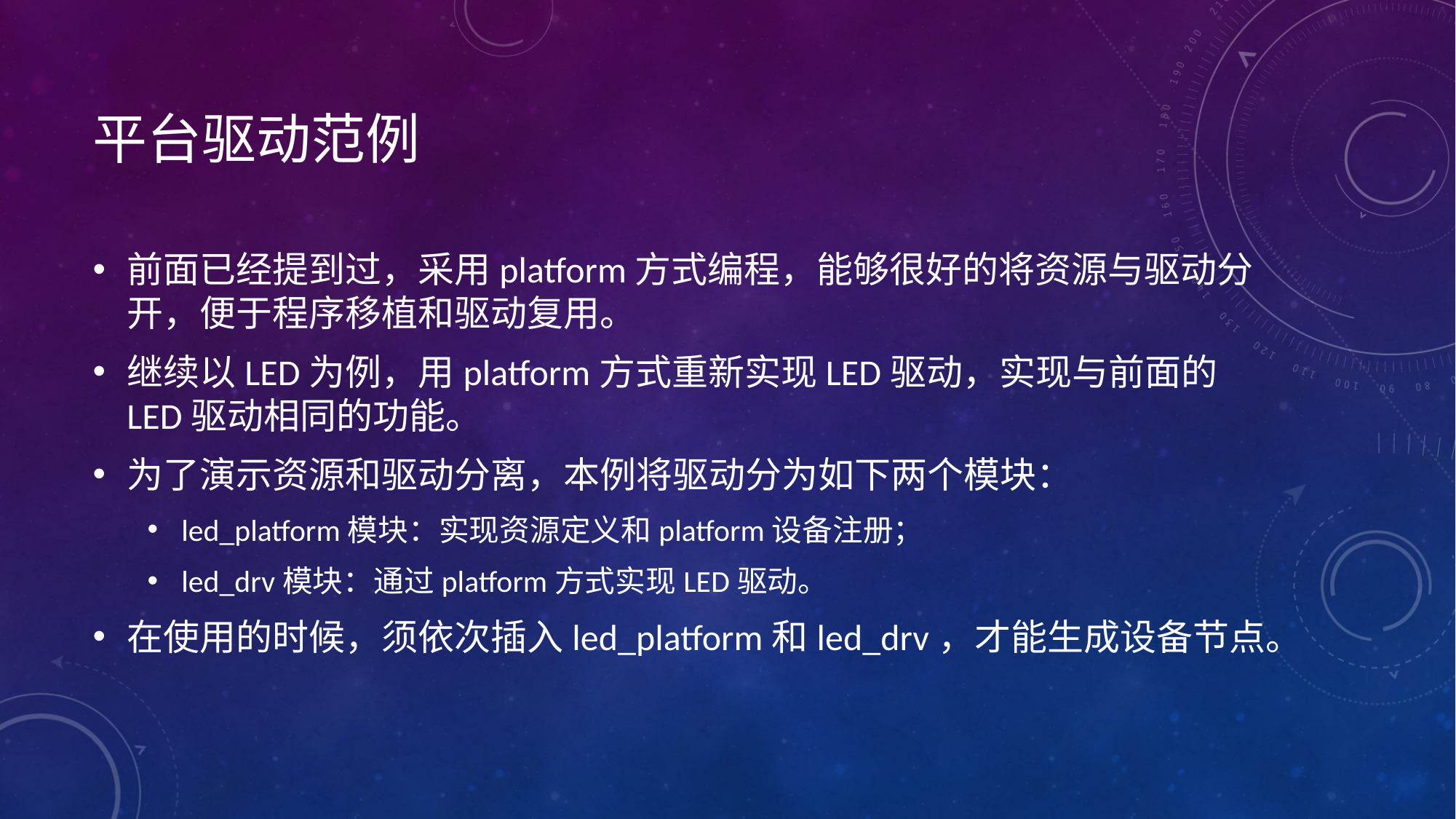

# 平台驱动范例
前面已经提到过，采用platform方式编程，能够很好的将资源与驱动分开，便于程序移植和驱动复用。
继续以LED为例，用platform方式重新实现LED驱动，实现与前面的LED驱动相同的功能。
为了演示资源和驱动分离，本例将驱动分为如下两个模块：
led_platform模块：实现资源定义和platform设备注册；
led_drv模块：通过platform方式实现LED驱动。
在使用的时候，须依次插入led_platform和led_drv，才能生成设备节点。